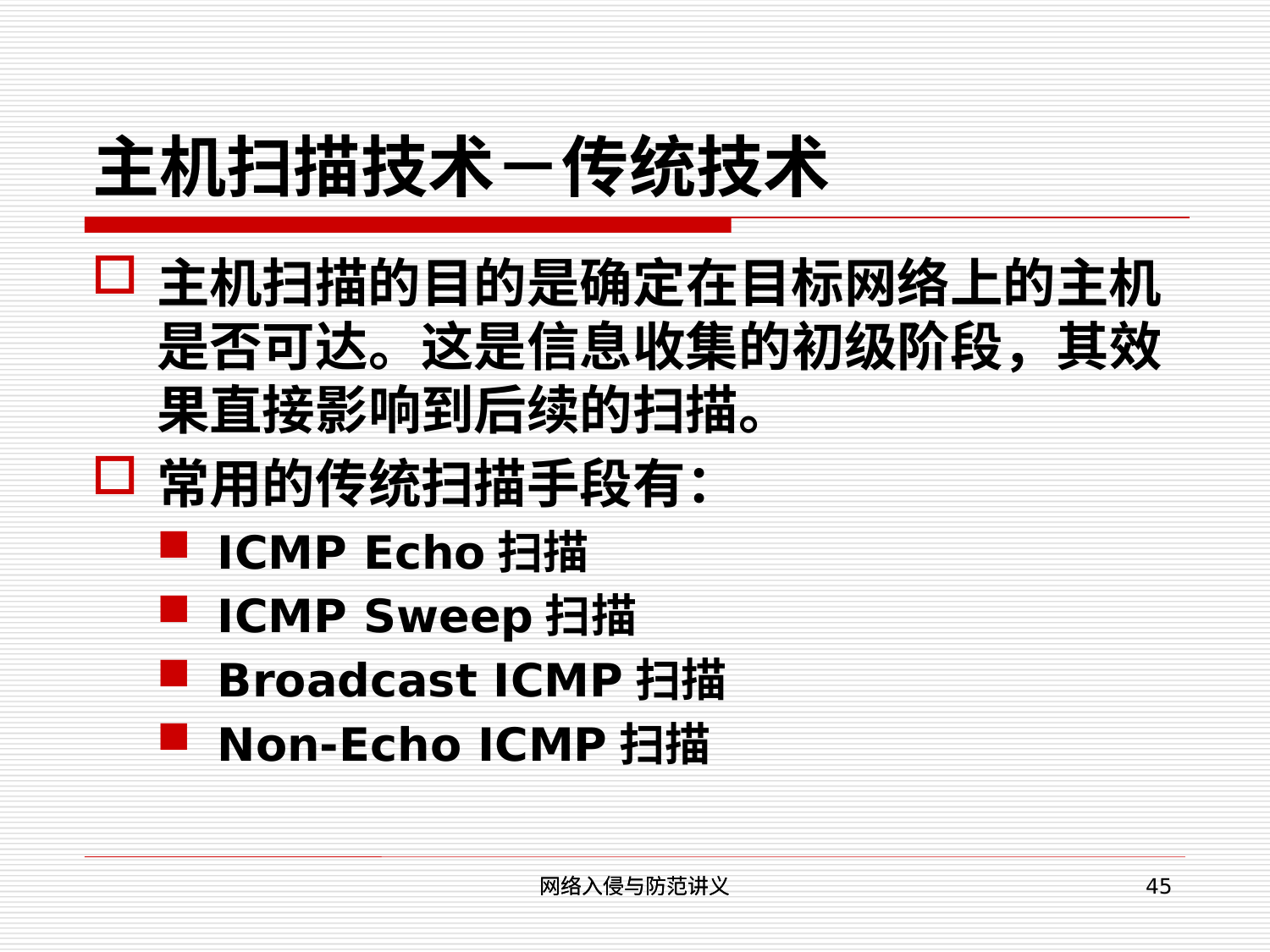

# 主机扫描技术－传统技术
主机扫描的目的是确定在目标网络上的主机是否可达。这是信息收集的初级阶段，其效果直接影响到后续的扫描。
常用的传统扫描手段有：
ICMP Echo扫描
ICMP Sweep扫描
Broadcast ICMP扫描
Non-Echo ICMP扫描

网络入侵与防范讲义
网络入侵与防范讲义
45
45